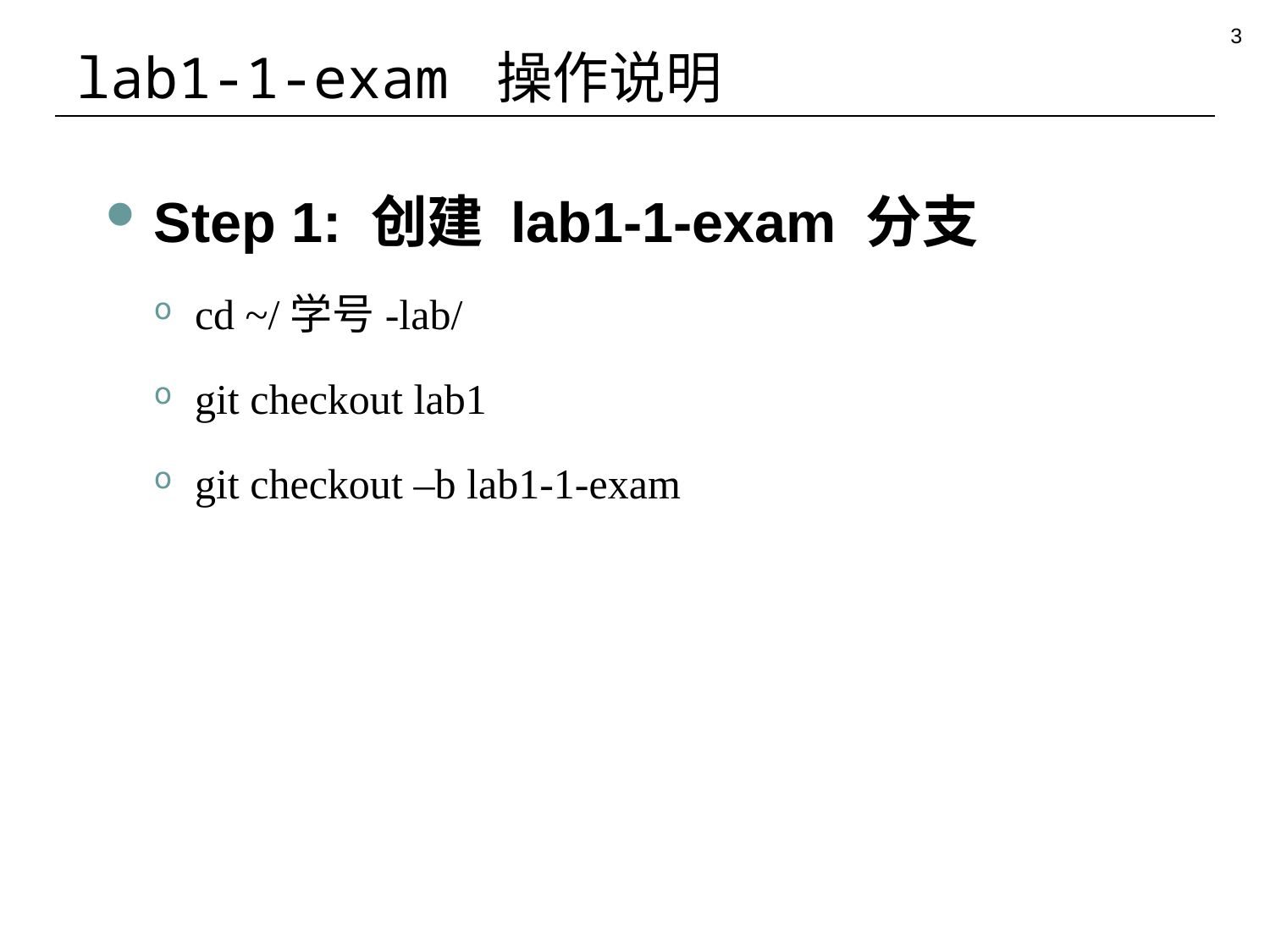

3
# lab1-1-exam 操作说明
Step 1: 创建 lab1-1-exam 分支
cd ~/学号-lab/
git checkout lab1
git checkout –b lab1-1-exam